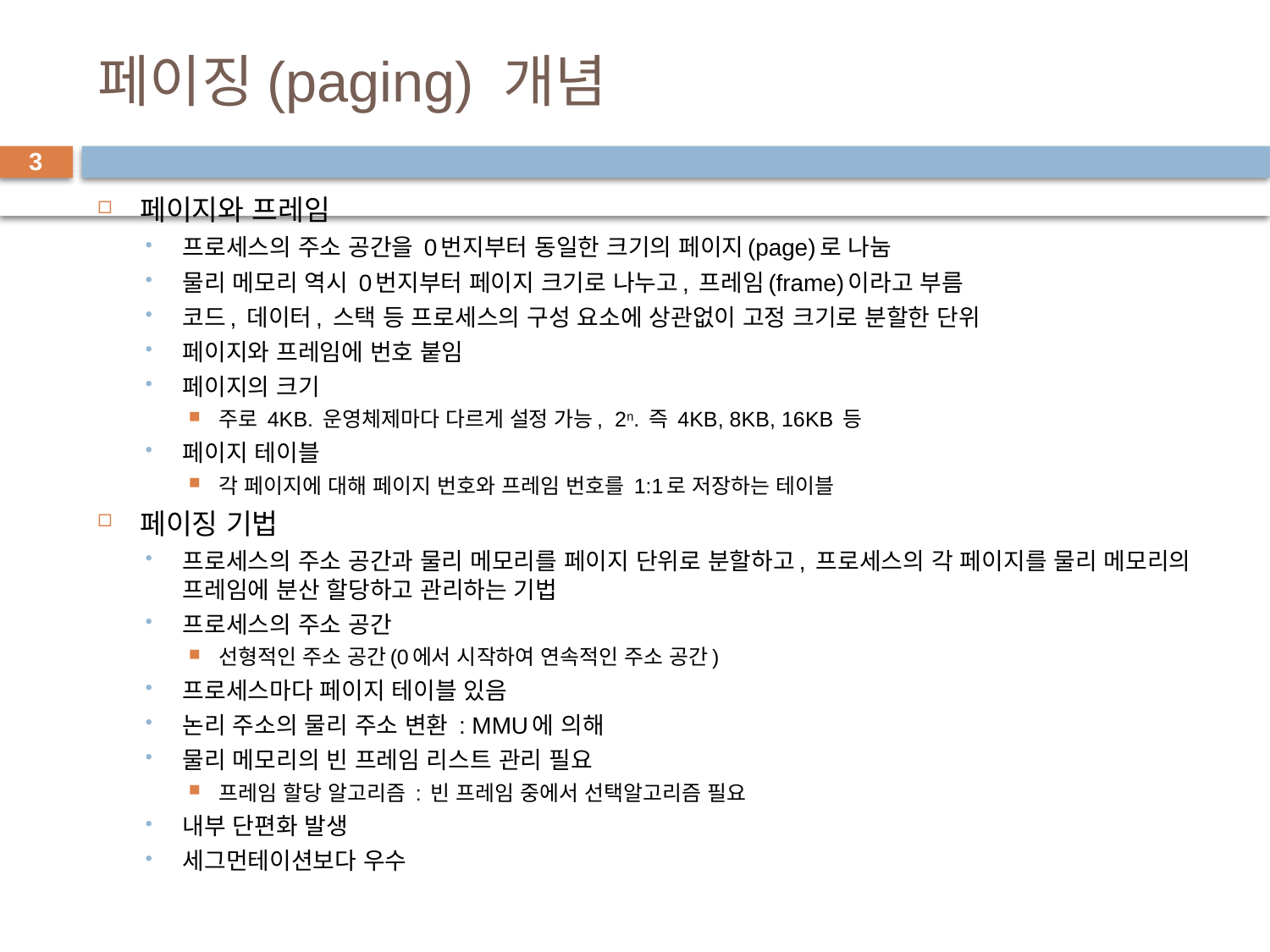

# 페이징(paging) 개념
3
페이지와 프레임
프로세스의 주소 공간을 0번지부터 동일한 크기의 페이지(page)로 나눔
물리 메모리 역시 0번지부터 페이지 크기로 나누고, 프레임(frame)이라고 부름
코드, 데이터, 스택 등 프로세스의 구성 요소에 상관없이 고정 크기로 분할한 단위
페이지와 프레임에 번호 붙임
페이지의 크기
주로 4KB. 운영체제마다 다르게 설정 가능,  2n. 즉 4KB, 8KB, 16KB 등
페이지 테이블
각 페이지에 대해 페이지 번호와 프레임 번호를 1:1로 저장하는 테이블
페이징 기법
프로세스의 주소 공간과 물리 메모리를 페이지 단위로 분할하고, 프로세스의 각 페이지를 물리 메모리의 프레임에 분산 할당하고 관리하는 기법
프로세스의 주소 공간
선형적인 주소 공간(0에서 시작하여 연속적인 주소 공간)
프로세스마다 페이지 테이블 있음
논리 주소의 물리 주소 변환 : MMU에 의해
물리 메모리의 빈 프레임 리스트 관리 필요
프레임 할당 알고리즘 : 빈 프레임 중에서 선택알고리즘 필요
내부 단편화 발생
세그먼테이션보다 우수